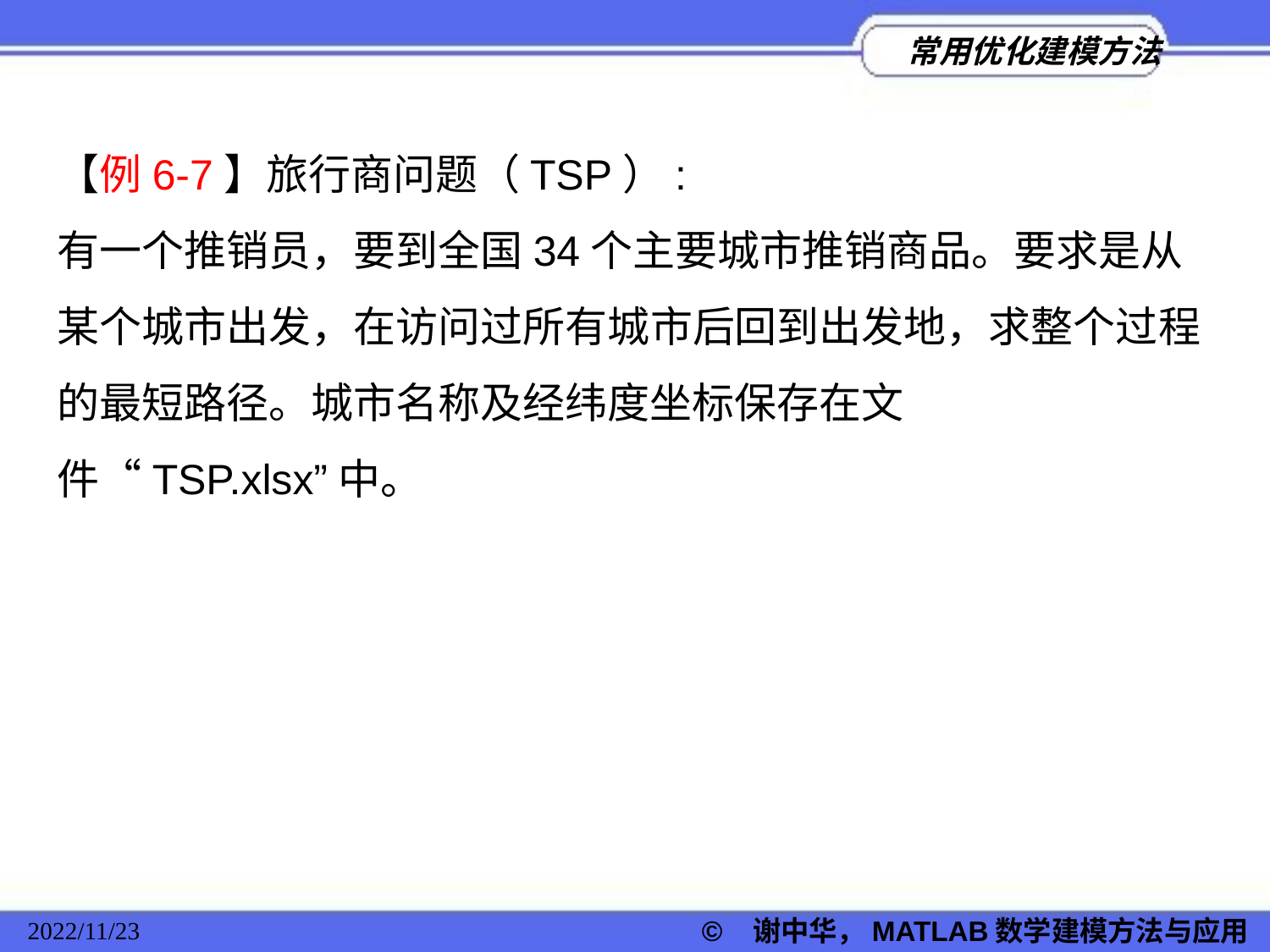

【例6-7】旅行商问题（TSP）:
有一个推销员，要到全国34个主要城市推销商品。要求是从某个城市出发，在访问过所有城市后回到出发地，求整个过程的最短路径。城市名称及经纬度坐标保存在文件“TSP.xlsx”中。
2022/11/23
©   谢中华，MATLAB数学建模方法与应用